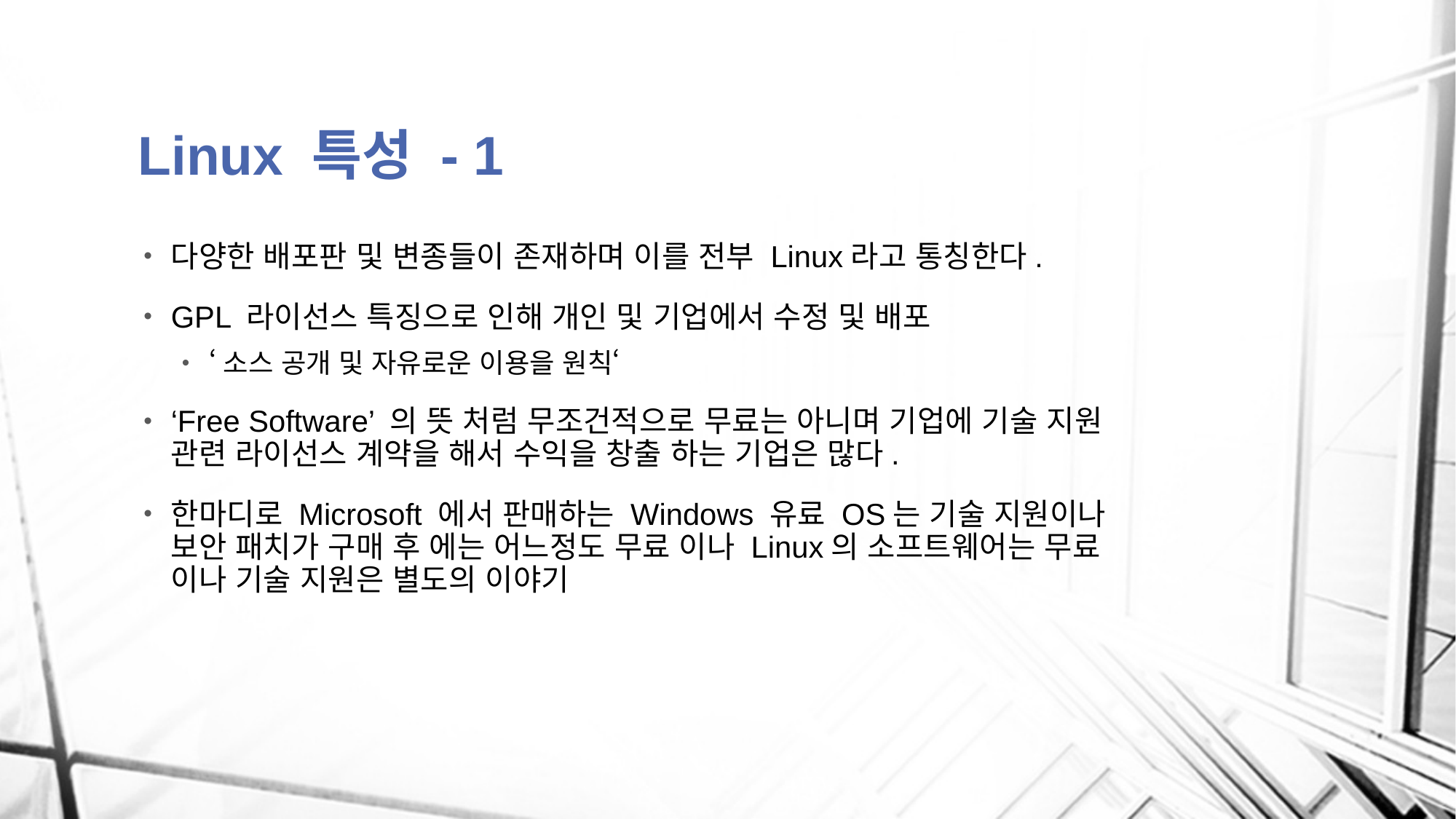

# Linux 특성 - 1
다양한 배포판 및 변종들이 존재하며 이를 전부 Linux라고 통칭한다.
GPL 라이선스 특징으로 인해 개인 및 기업에서 수정 및 배포
‘소스 공개 및 자유로운 이용을 원칙‘
‘Free Software’ 의 뜻 처럼 무조건적으로 무료는 아니며 기업에 기술 지원 관련 라이선스 계약을 해서 수익을 창출 하는 기업은 많다.
한마디로 Microsoft 에서 판매하는 Windows 유료 OS는 기술 지원이나 보안 패치가 구매 후 에는 어느정도 무료 이나 Linux의 소프트웨어는 무료 이나 기술 지원은 별도의 이야기